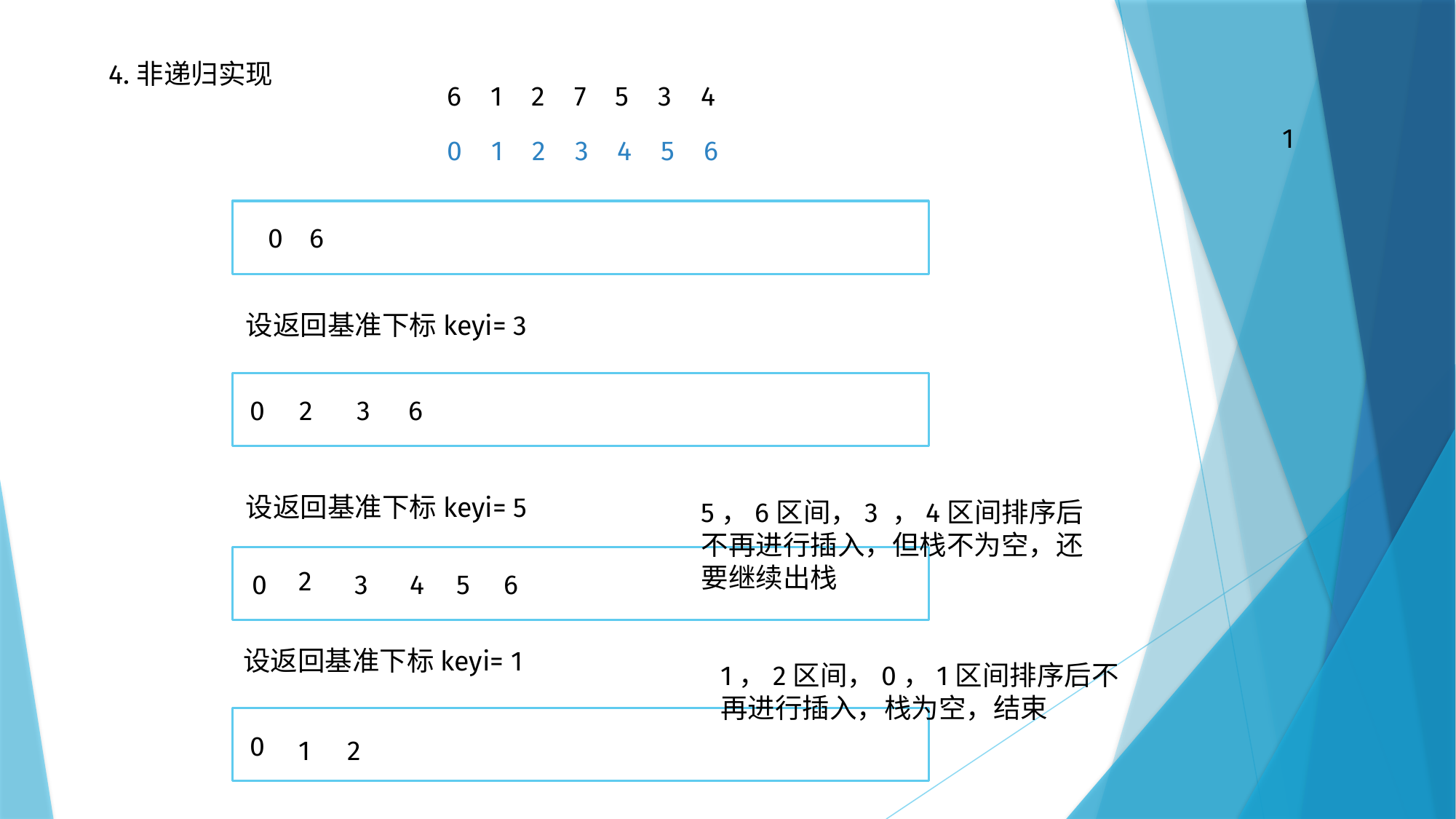

4.非递归实现
6    1    2    7    5    3    4
1
0    1    2    3    4    5    6

0
6
设返回基准下标keyi= 3

0
2
3
6
设返回基准下标keyi= 5
5，6区间，3 ，4区间排序后不再进行插入，但栈不为空，还要继续出栈

2
0
3
4
5
6
设返回基准下标keyi= 1
1，2区间，0，1区间排序后不再进行插入，栈为空，结束

0
1
2